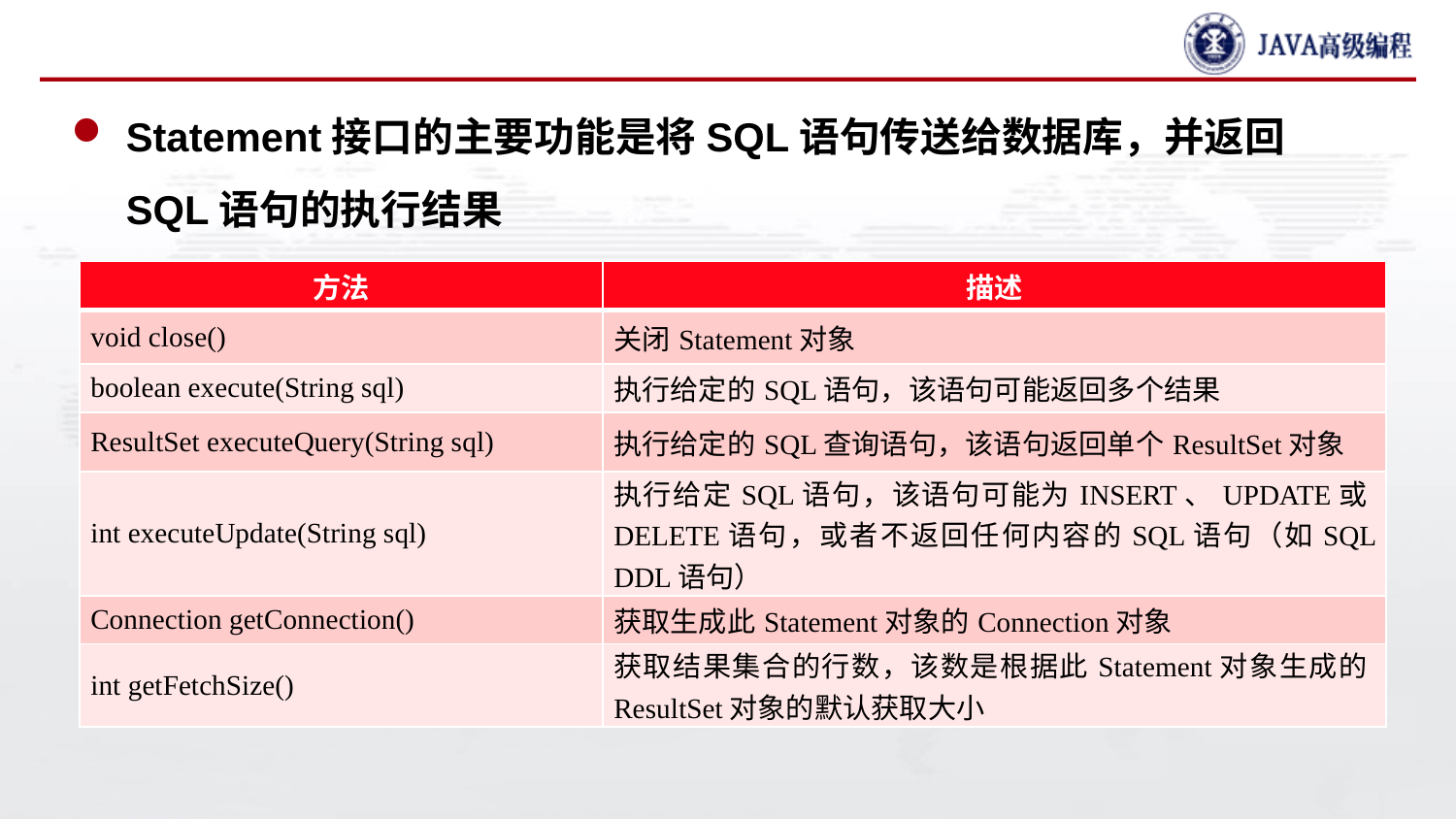

#
Statement接口的主要功能是将SQL语句传送给数据库，并返回SQL语句的执行结果

| 方法 | 描述 |
| --- | --- |
| void close() | 关闭Statement对象 |
| boolean execute(String sql) | 执行给定的SQL语句，该语句可能返回多个结果 |
| ResultSet executeQuery(String sql) | 执行给定的SQL查询语句，该语句返回单个ResultSet对象 |
| int executeUpdate(String sql) | 执行给定SQL语句，该语句可能为INSERT、UPDATE或DELETE语句，或者不返回任何内容的SQL语句（如SQL DDL语句） |
| Connection getConnection() | 获取生成此Statement对象的Connection对象 |
| int getFetchSize() | 获取结果集合的行数，该数是根据此Statement对象生成的ResultSet对象的默认获取大小 |